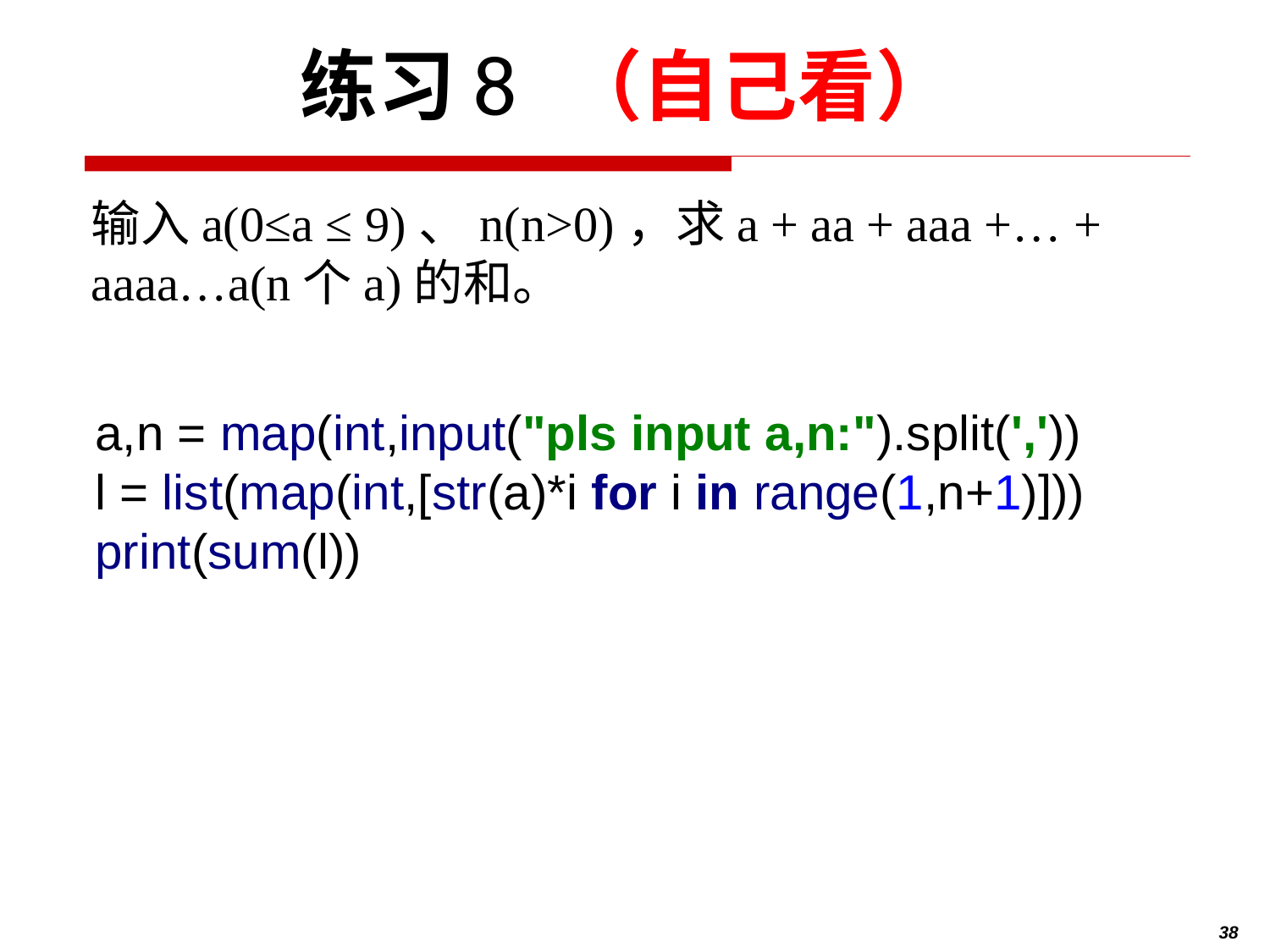

# 练习8 （自己看）
输入a(0≤a ≤ 9)、n(n>0)，求a + aa + aaa +… + aaaa…a(n个a)的和。
a,n = map(int,input("pls input a,n:").split(','))
l = list(map(int,[str(a)*i for i in range(1,n+1)]))
print(sum(l))
38